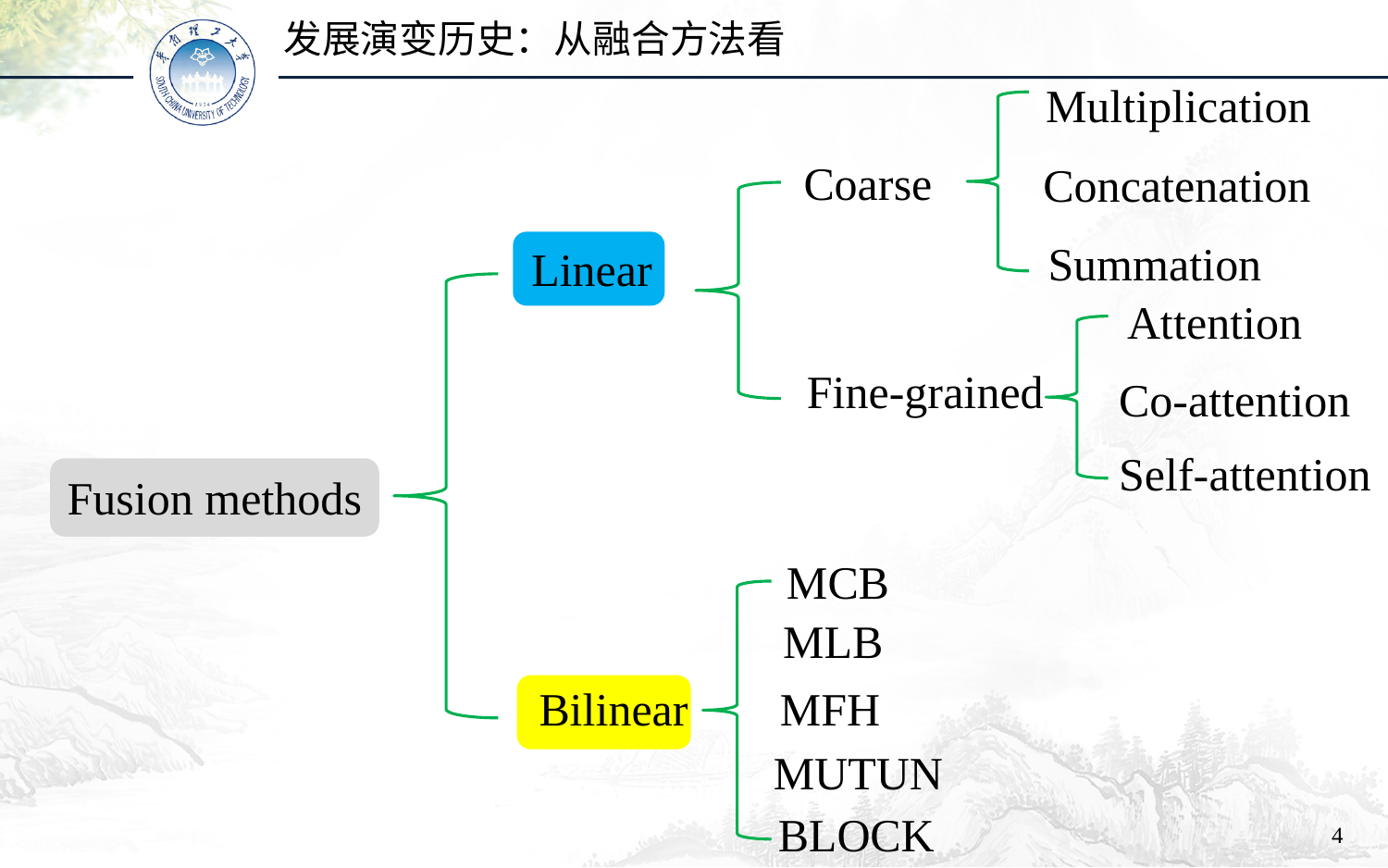

发展演变历史：从融合方法看
Multiplication

Coarse
Concatenation

Summation

Linear

Attention

Fine-grained
Co-attention
Self-attention

Fusion methods
MCB

MLB
MFH
Bilinear

MUTUN
BLOCK
4